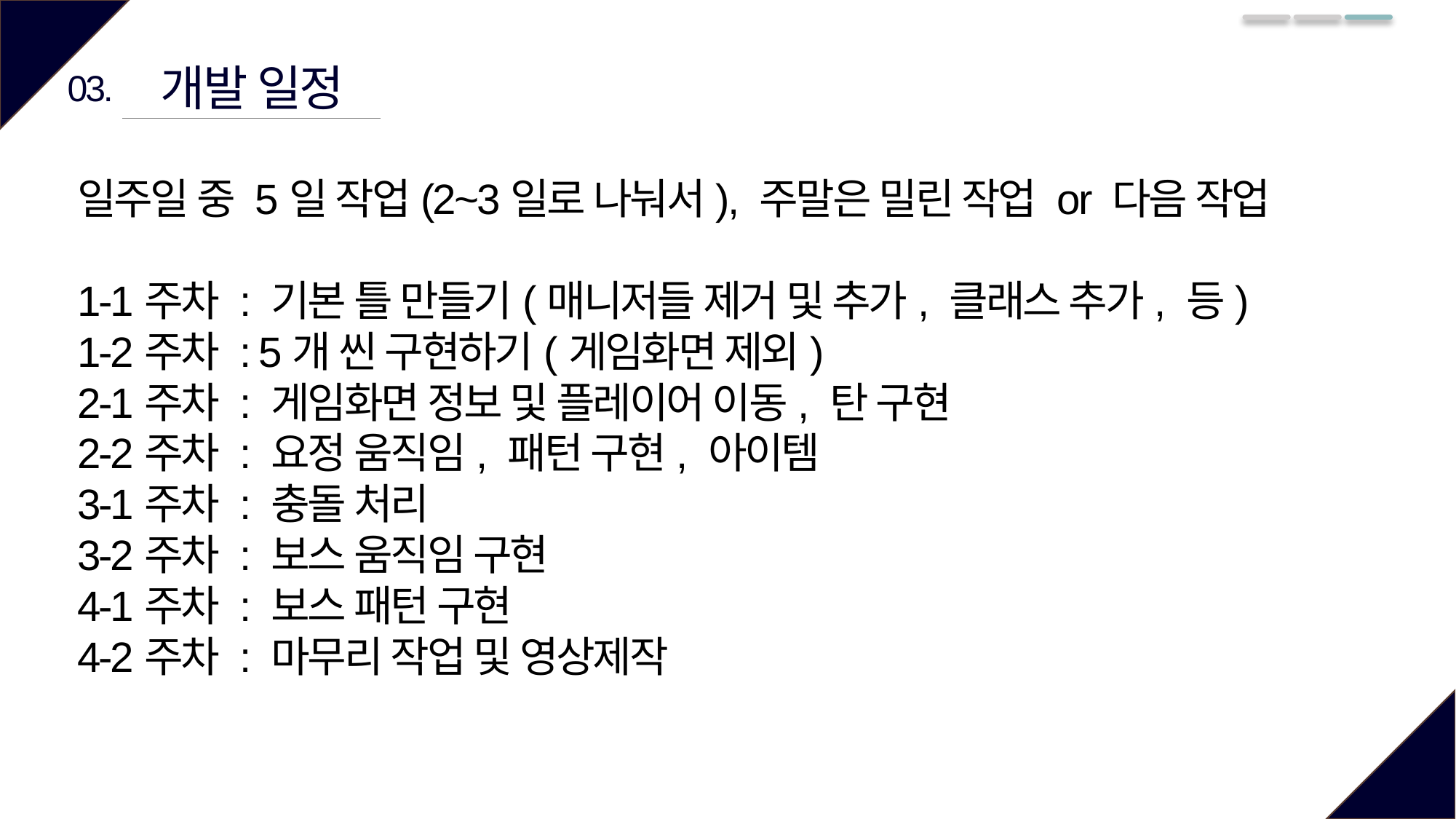

개발 일정
03.
일주일 중 5일 작업(2~3일로 나눠서), 주말은 밀린 작업 or 다음 작업

1-1주차 : 기본 틀 만들기(매니저들 제거 및 추가, 클래스 추가, 등)
1-2주차 : 5개 씬 구현하기(게임화면 제외)
2-1주차 : 게임화면 정보 및 플레이어 이동, 탄 구현
2-2주차 : 요정 움직임, 패턴 구현, 아이템
3-1주차 : 충돌 처리
3-2주차 : 보스 움직임 구현
4-1주차 : 보스 패턴 구현
4-2주차 : 마무리 작업 및 영상제작